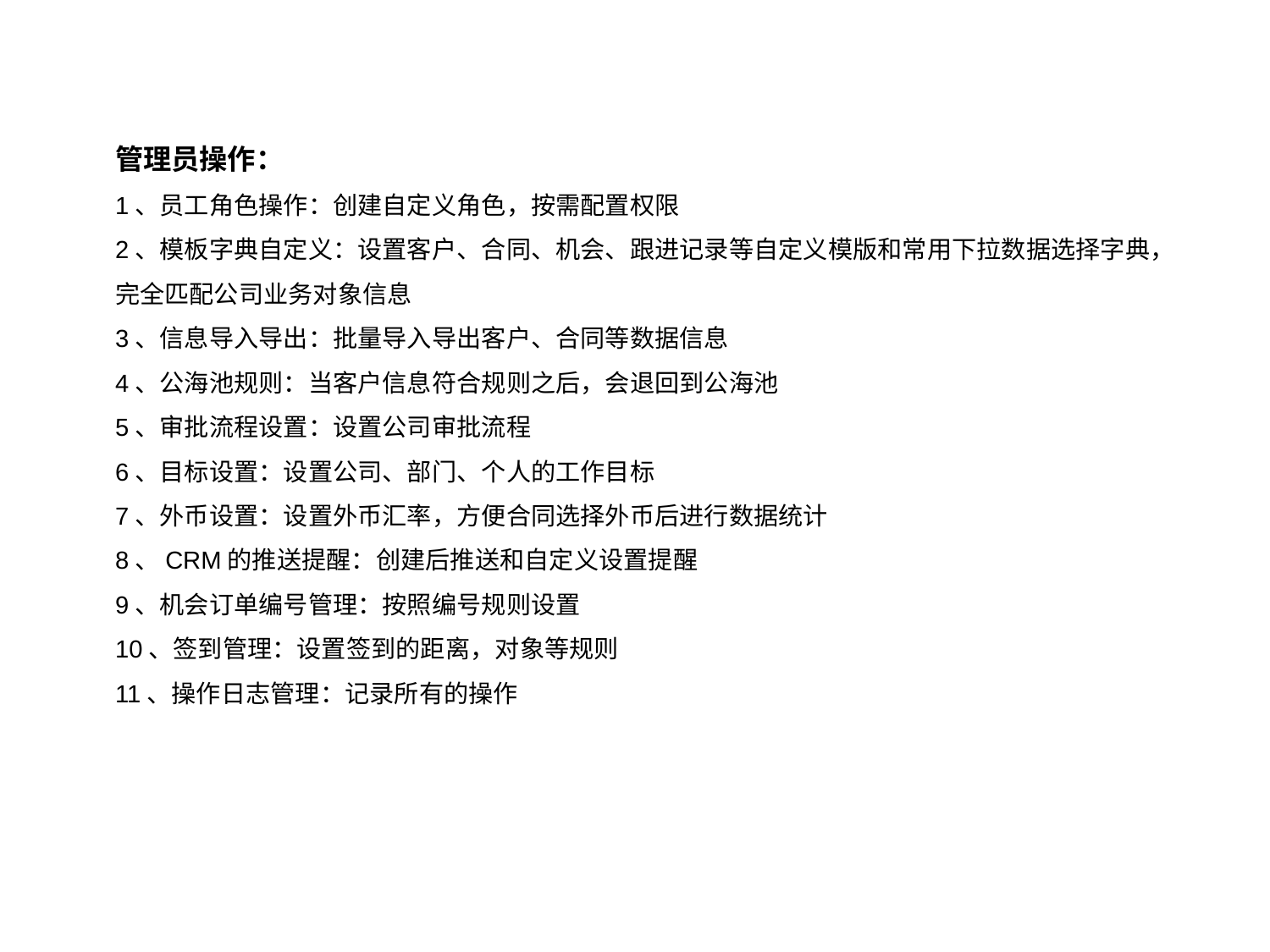

管理员操作：
1、员工角色操作：创建自定义角色，按需配置权限
2、模板字典自定义：设置客户、合同、机会、跟进记录等自定义模版和常用下拉数据选择字典，完全匹配公司业务对象信息
3、信息导入导出：批量导入导出客户、合同等数据信息
4、公海池规则：当客户信息符合规则之后，会退回到公海池
5、审批流程设置：设置公司审批流程
6、目标设置：设置公司、部门、个人的工作目标
7、外币设置：设置外币汇率，方便合同选择外币后进行数据统计
8、CRM的推送提醒：创建后推送和自定义设置提醒
9、机会订单编号管理：按照编号规则设置
10、签到管理：设置签到的距离，对象等规则
11、操作日志管理：记录所有的操作